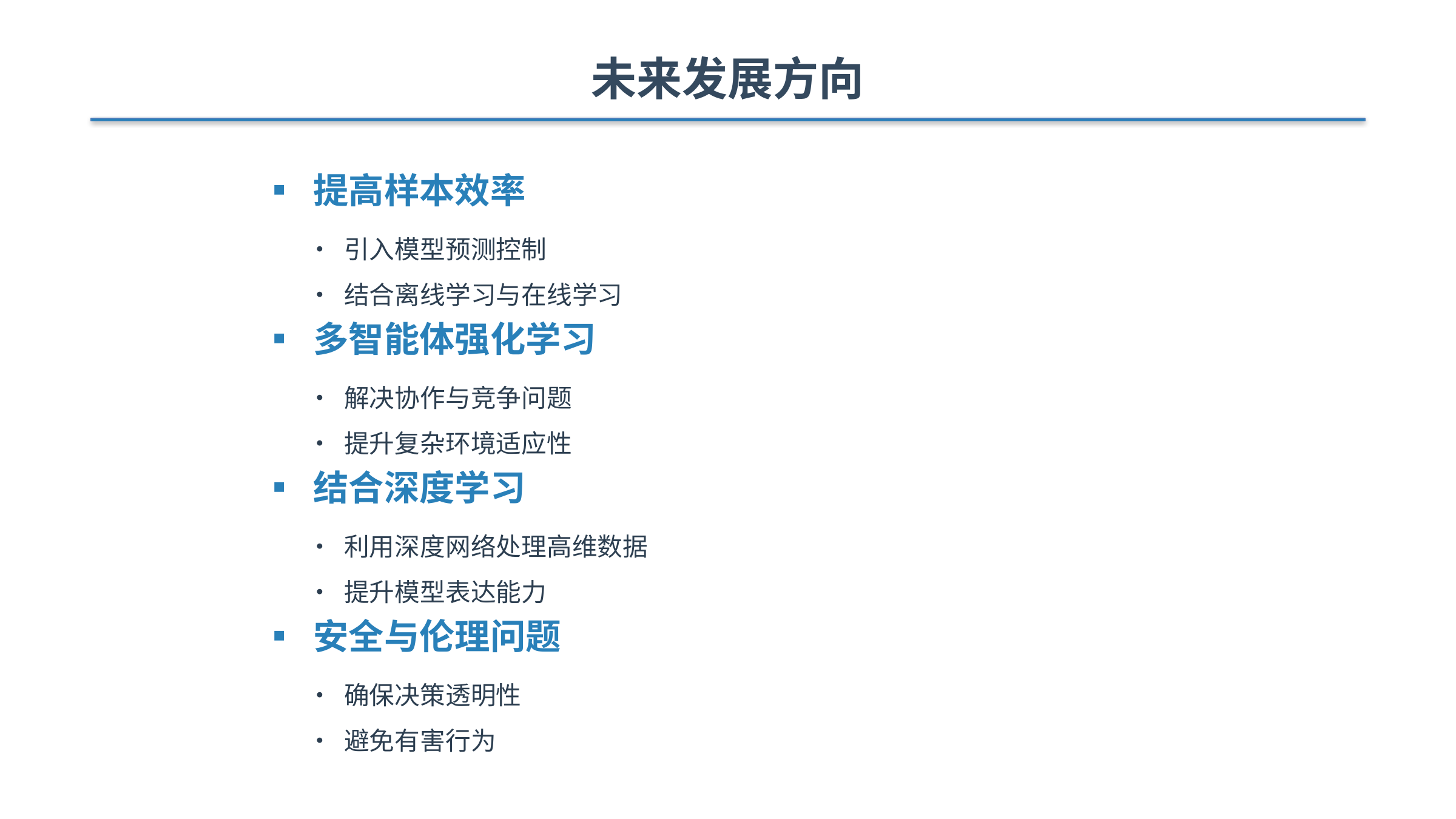

未来发展方向

▪ 提高样本效率
• 引入模型预测控制
• 结合离线学习与在线学习
▪ 多智能体强化学习
• 解决协作与竞争问题
• 提升复杂环境适应性
▪ 结合深度学习
• 利用深度网络处理高维数据
• 提升模型表达能力
▪ 安全与伦理问题
• 确保决策透明性
• 避免有害行为